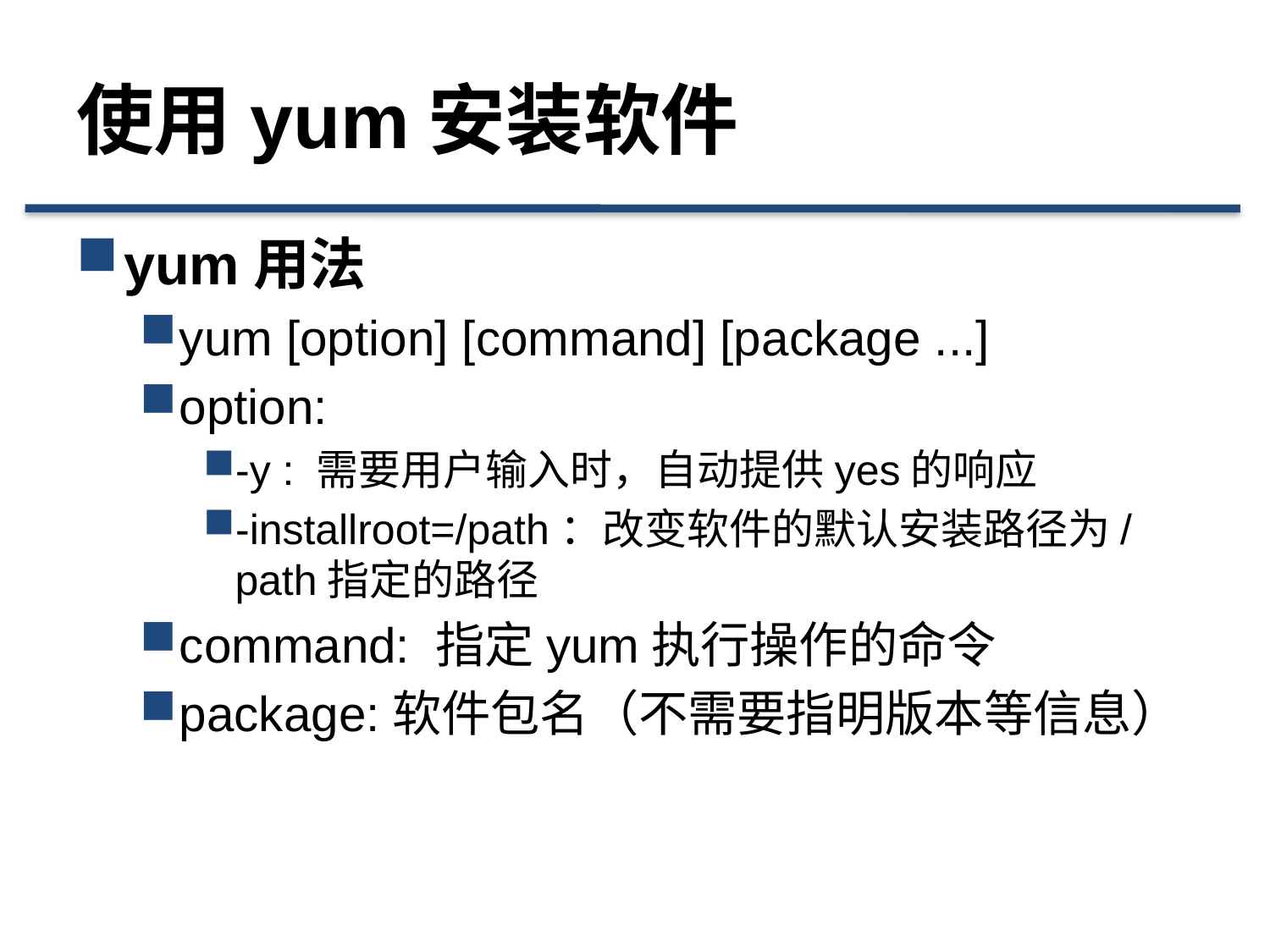

# 使用yum安装软件
yum用法
yum [option] [command] [package ...]
option:
-y : 需要用户输入时，自动提供yes的响应
-installroot=/path：改变软件的默认安装路径为/path指定的路径
command: 指定yum执行操作的命令
package:软件包名（不需要指明版本等信息）